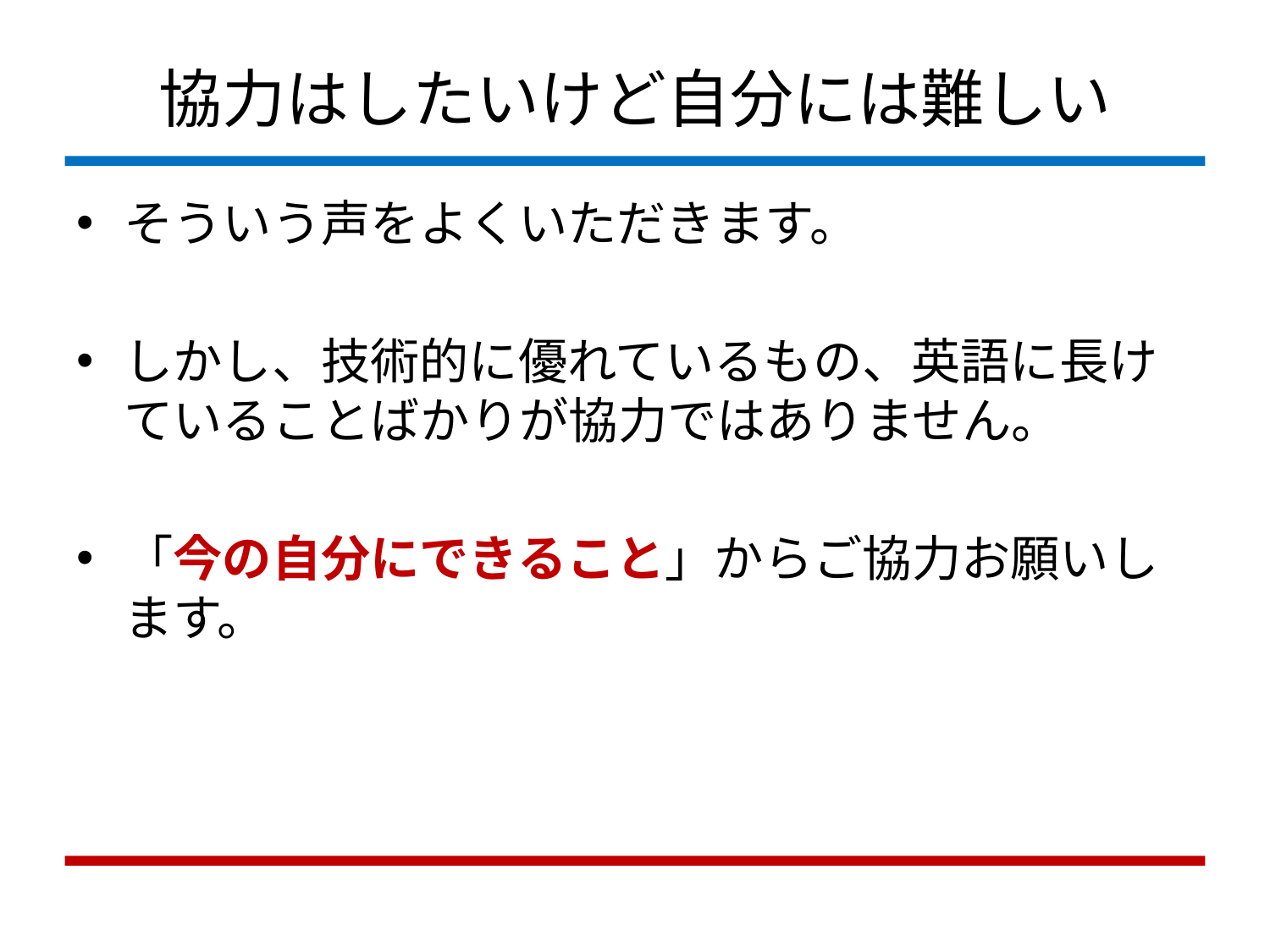

# 協力はしたいけど自分には難しい
そういう声をよくいただきます。

しかし、技術的に優れているもの、英語に長けていることばかりが協力ではありません。

「今の自分にできること」からご協力お願いします。